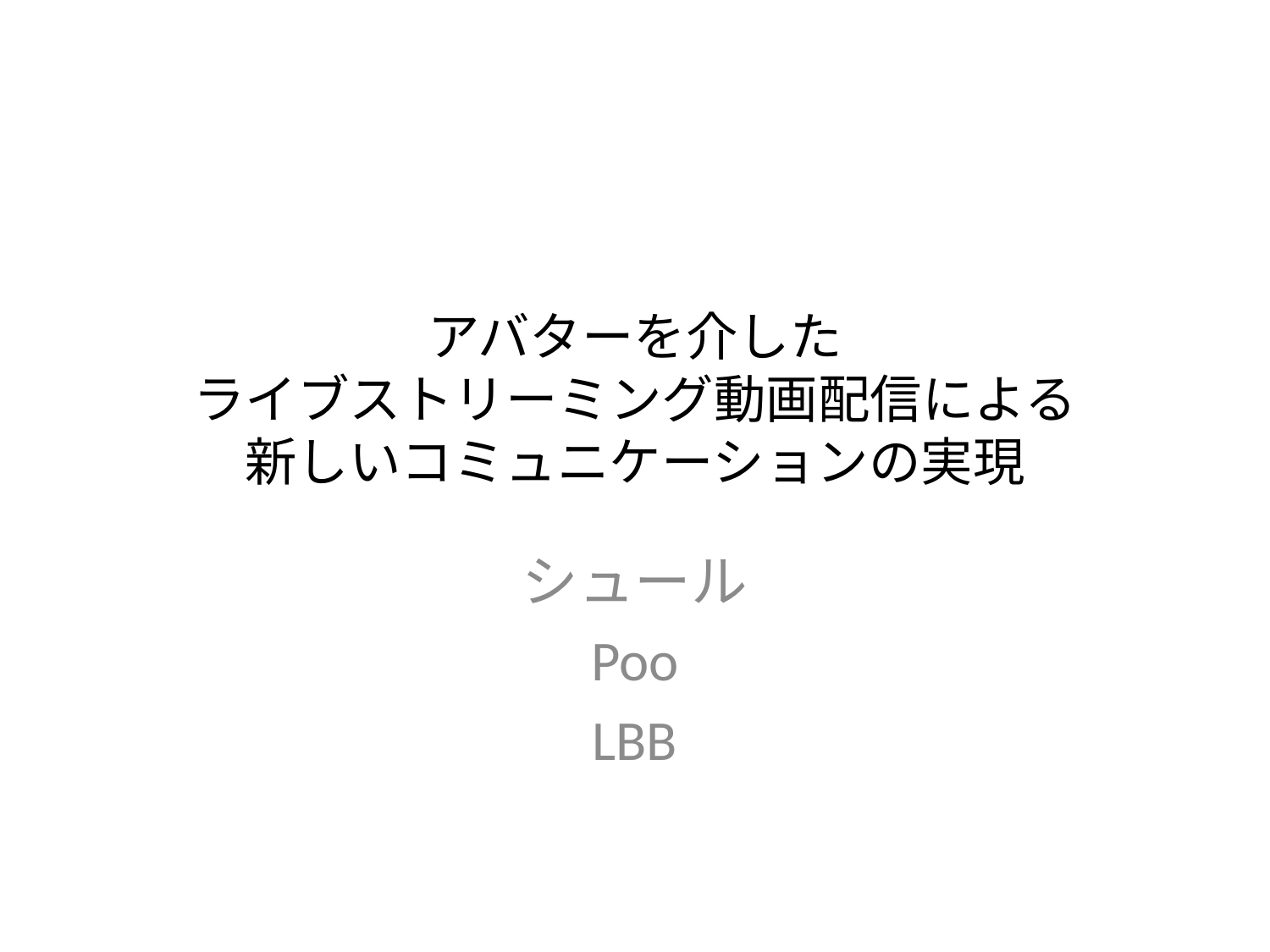

# アバターを介した ライブストリーミング動画配信による 新しいコミュニケーションの実現
シュール
Poo
LBB